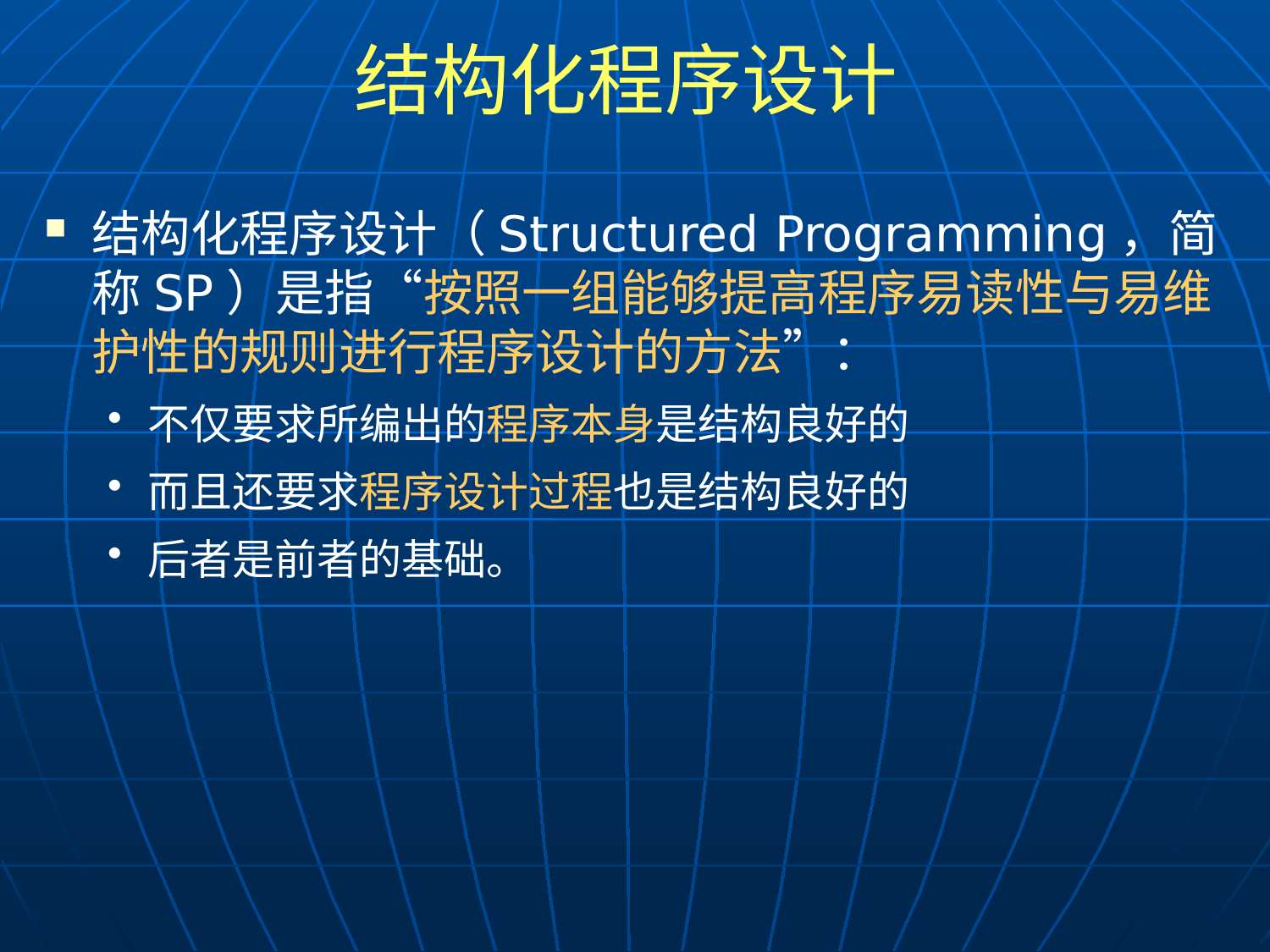

# 结构化程序设计
结构化程序设计（Structured Programming，简称SP）是指“按照一组能够提高程序易读性与易维护性的规则进行程序设计的方法”：
不仅要求所编出的程序本身是结构良好的
而且还要求程序设计过程也是结构良好的
后者是前者的基础。